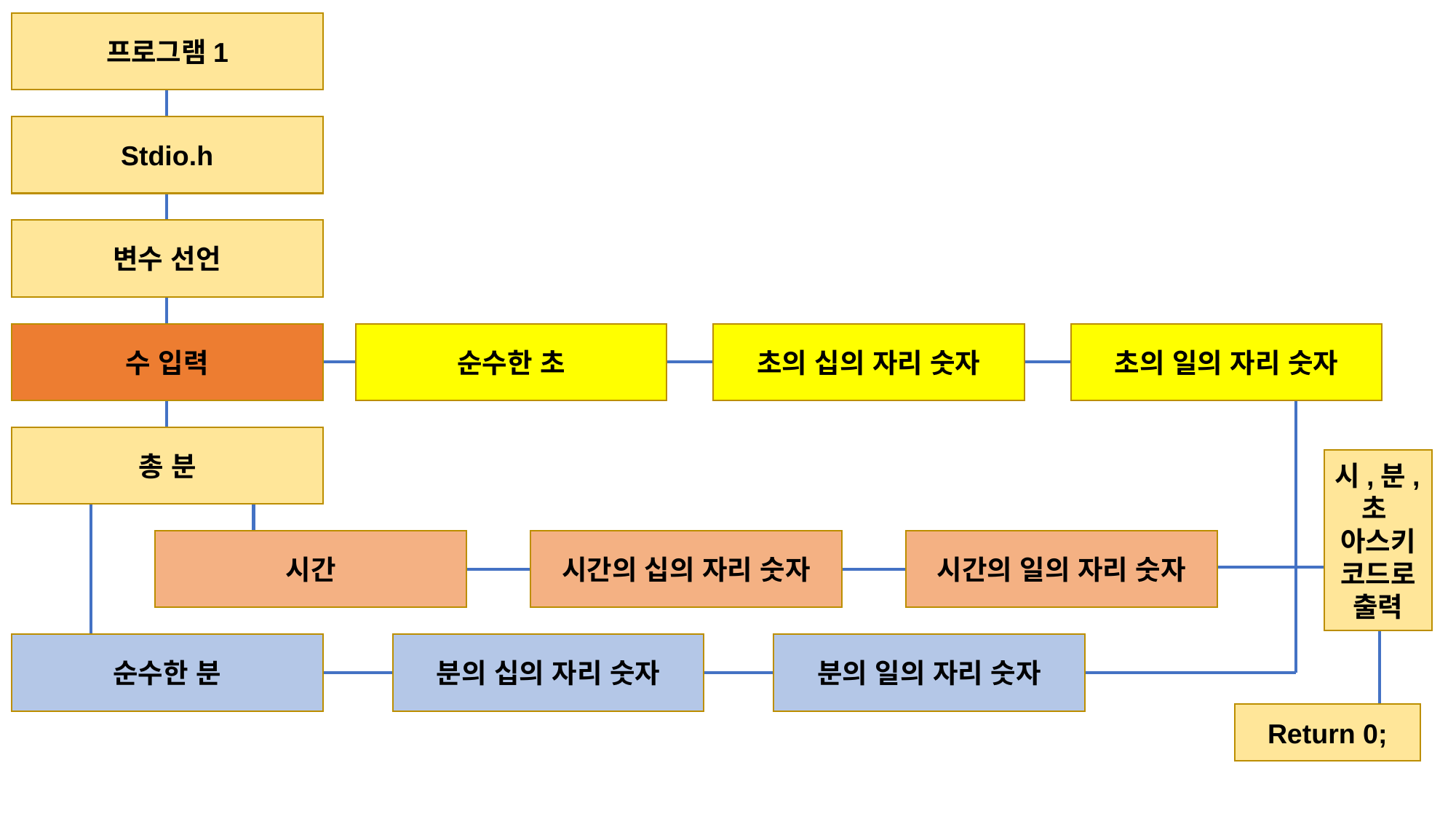

프로그램1
Stdio.h
변수 선언
초의 일의 자리 숫자
수 입력
순수한 초
초의 십의 자리 숫자
총 분
시,분,초
아스키코드로 출력
시간
시간의 십의 자리 숫자
시간의 일의 자리 숫자
순수한 분
분의 십의 자리 숫자
분의 일의 자리 숫자
Return 0;